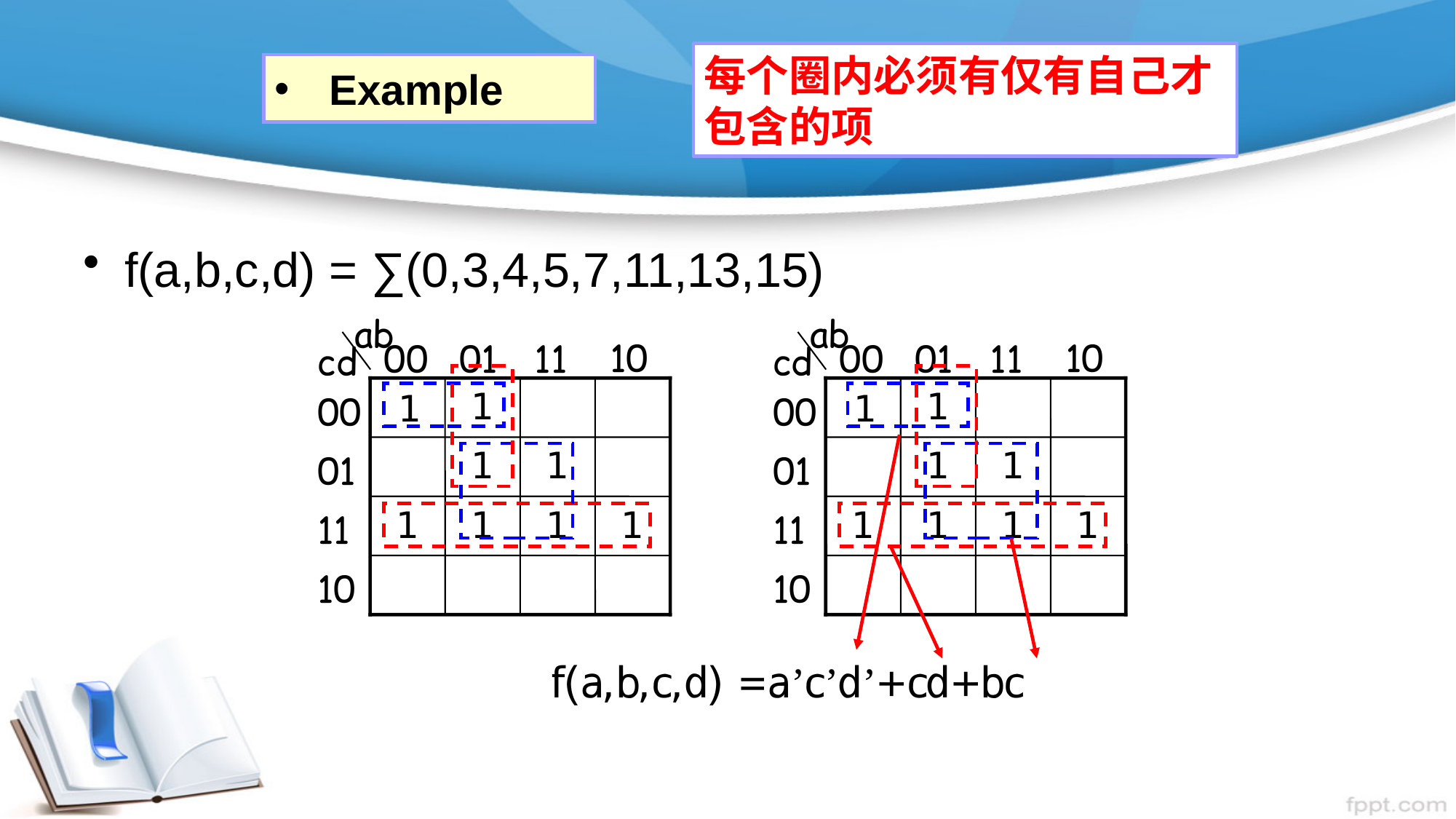

每个圈内必须有仅有自己才包含的项
# Example
f(a,b,c,d) = ∑(0,3,4,5,7,11,13,15)
ab

cd

1

1

1
1
1

1
1
1

10
00
01
11
00
01
11
10
ab

cd

1

1

1
1
1

1
1
1

10
00
01
11
00
01
11
10

f(a,b,c,d) =a’c’d’+cd+bc